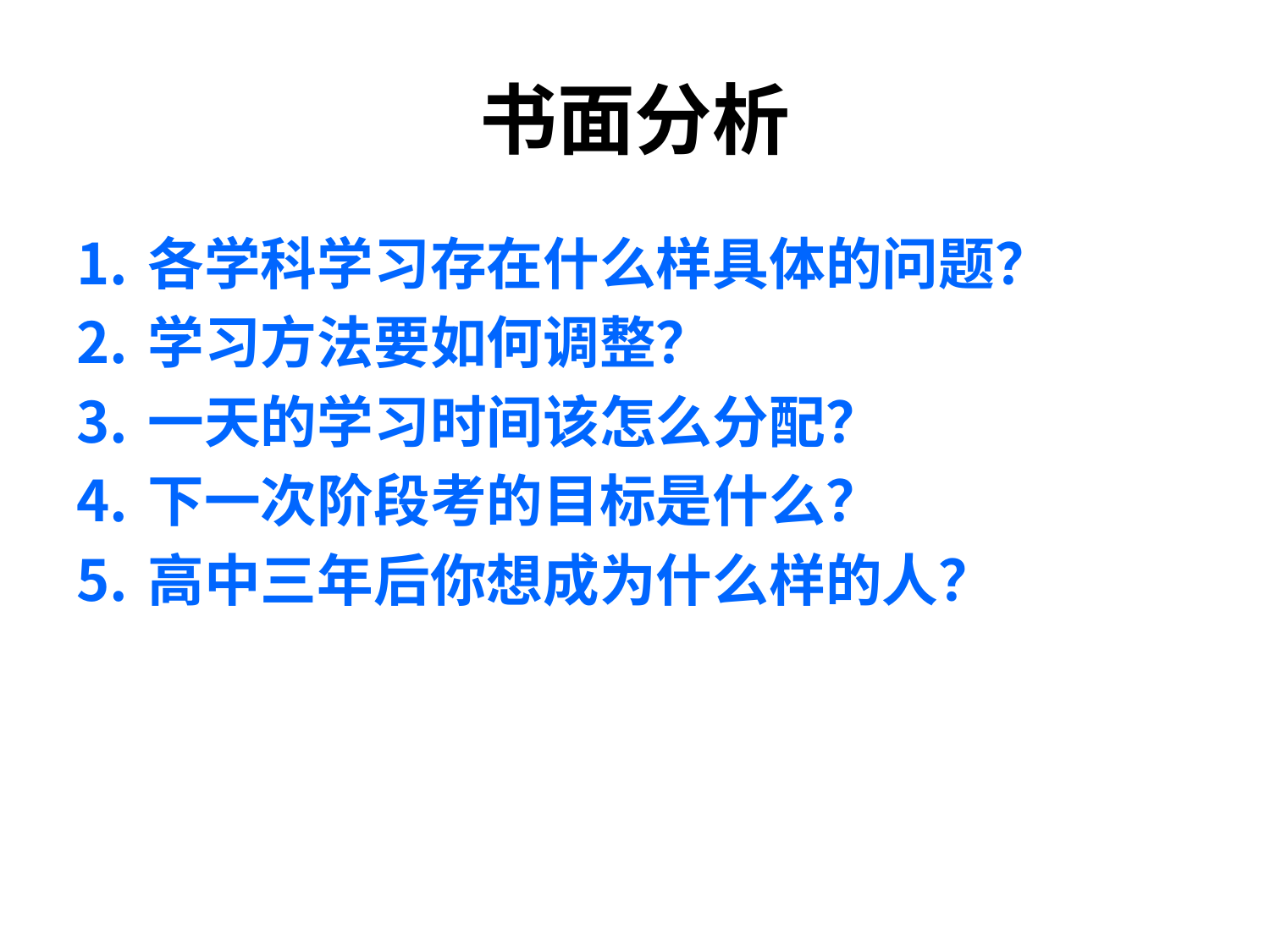

# 书面分析
各学科学习存在什么样具体的问题？
学习方法要如何调整？
一天的学习时间该怎么分配？
下一次阶段考的目标是什么？
高中三年后你想成为什么样的人？